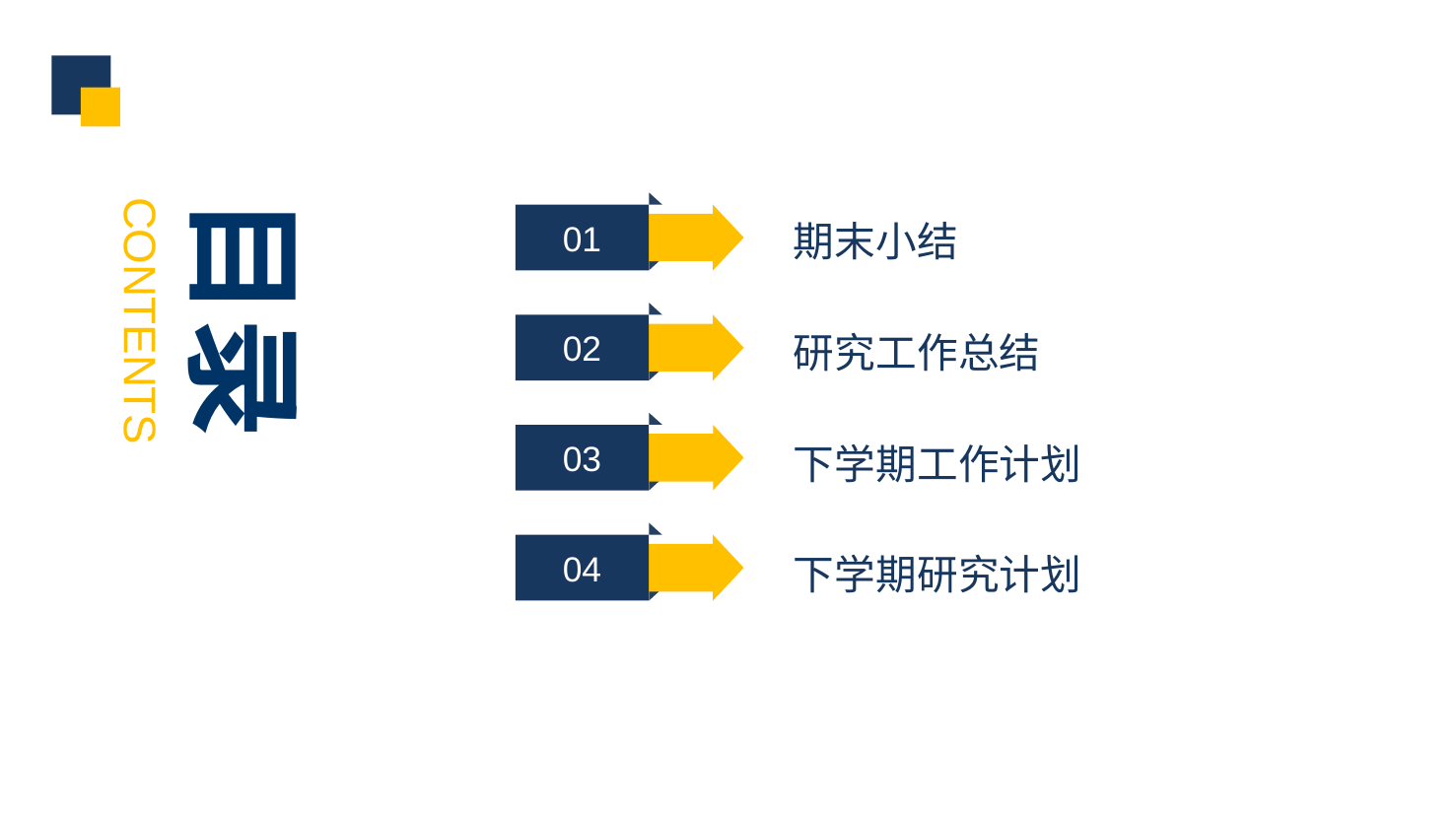

目录

01

期末小结

CONTENTS

02

研究工作总结

03

下学期工作计划

04

下学期研究计划